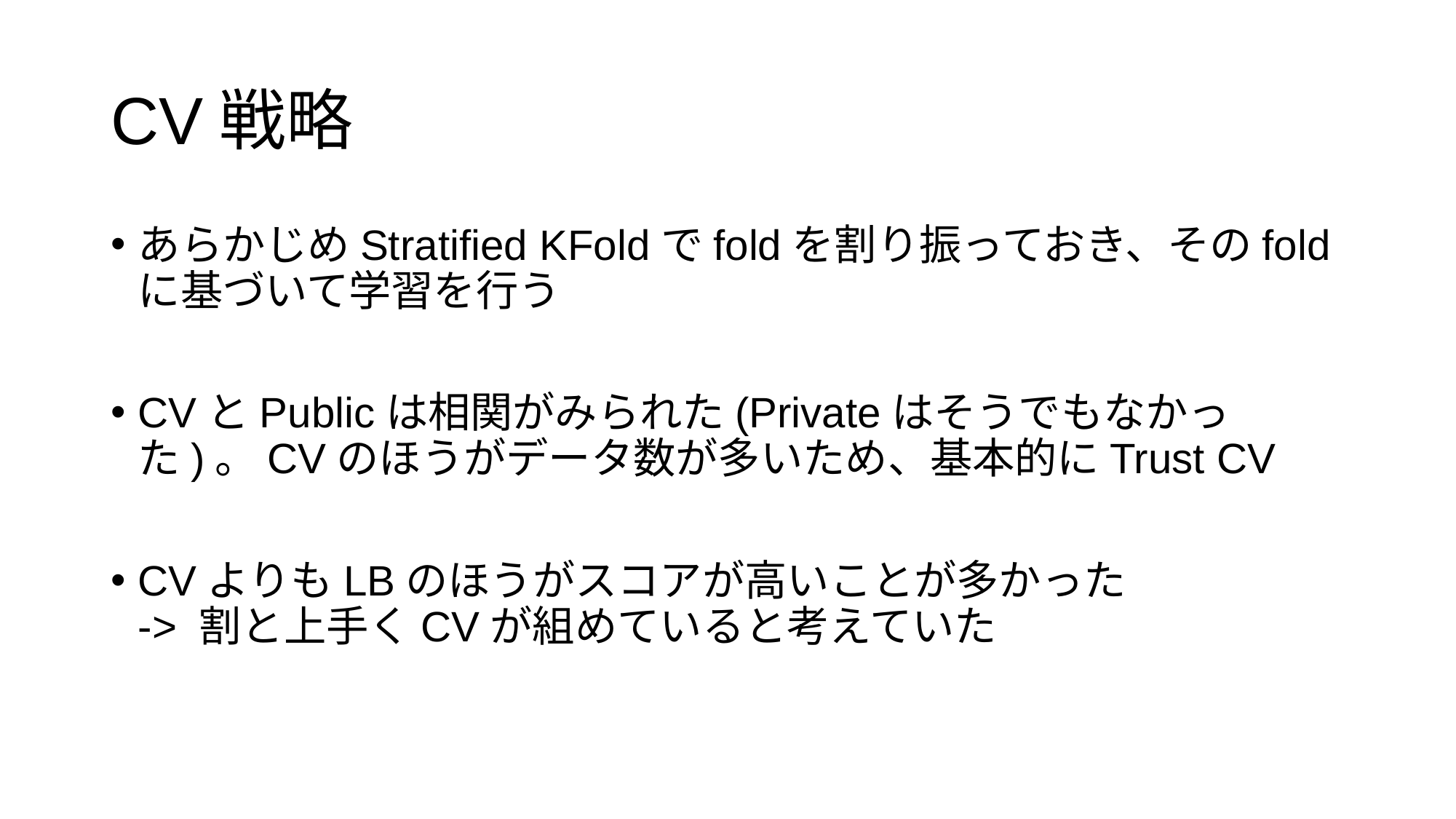

# CV戦略
あらかじめStratified KFoldでfoldを割り振っておき、そのfoldに基づいて学習を行う

CVとPublicは相関がみられた(Privateはそうでもなかった)。CVのほうがデータ数が多いため、基本的にTrust CV

CVよりもLBのほうがスコアが高いことが多かった
-> 割と上手くCVが組めていると考えていた